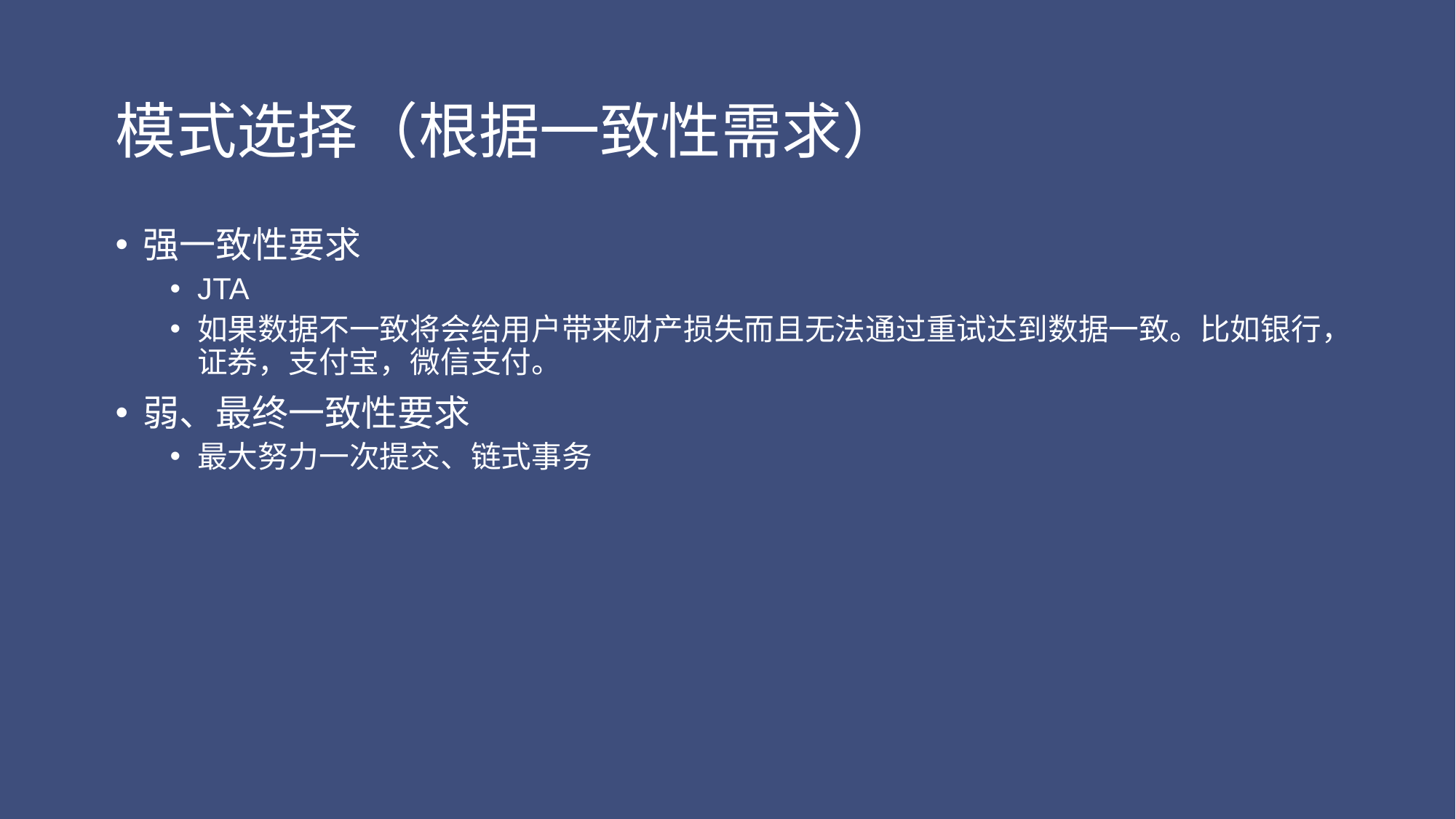

# 模式选择（根据一致性需求）
强一致性要求
JTA
如果数据不一致将会给用户带来财产损失而且无法通过重试达到数据一致。比如银行，证券，支付宝，微信支付。
弱、最终一致性要求
最大努力一次提交、链式事务